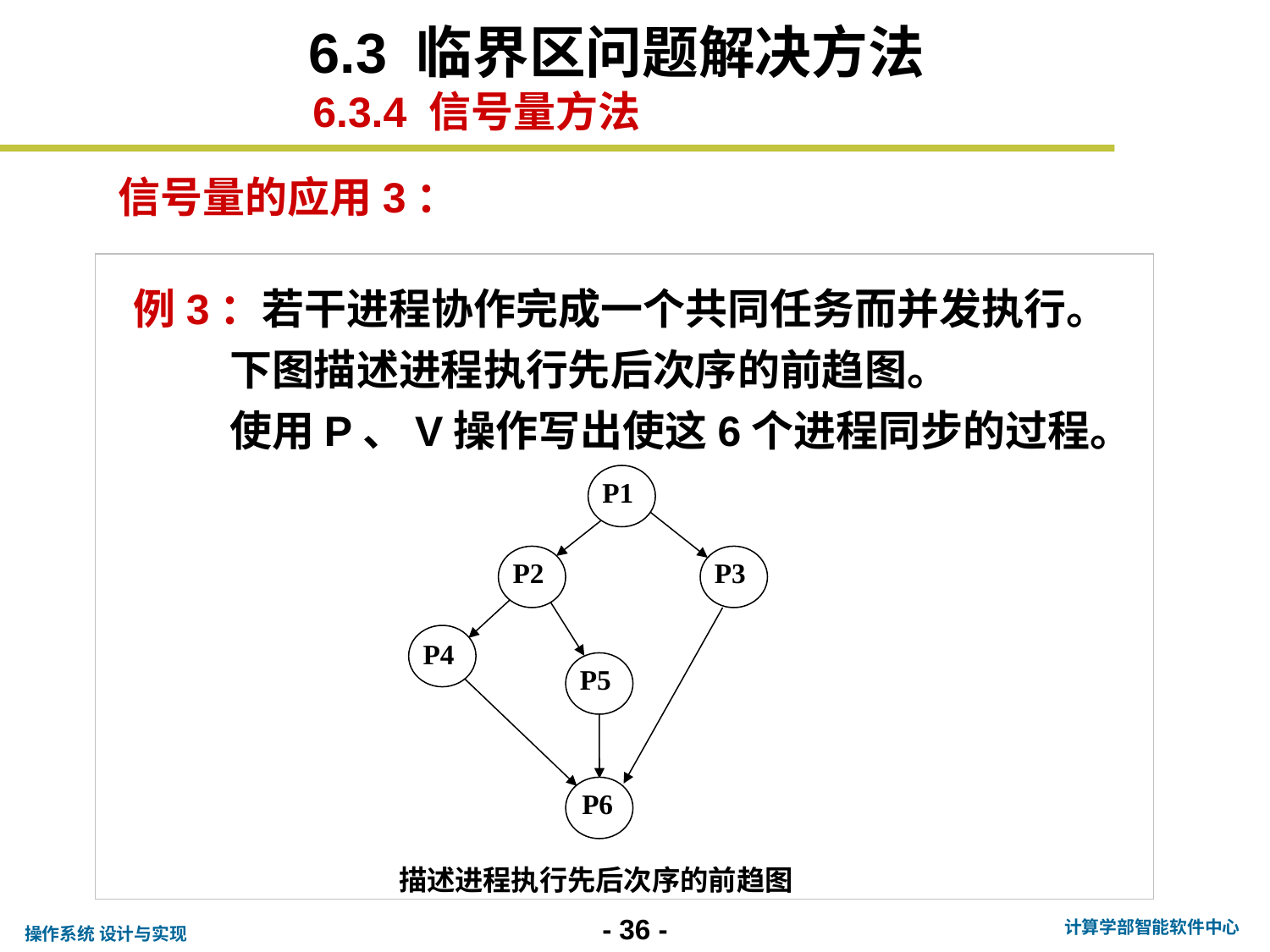

6.3 临界区问题解决方法
6.3.4 信号量方法
信号量的应用3：
例3：若干进程协作完成一个共同任务而并发执行。
         下图描述进程执行先后次序的前趋图。
         使用P、V操作写出使这6个进程同步的过程。

P1

P2
P3

P4

P5

P6
描述进程执行先后次序的前趋图